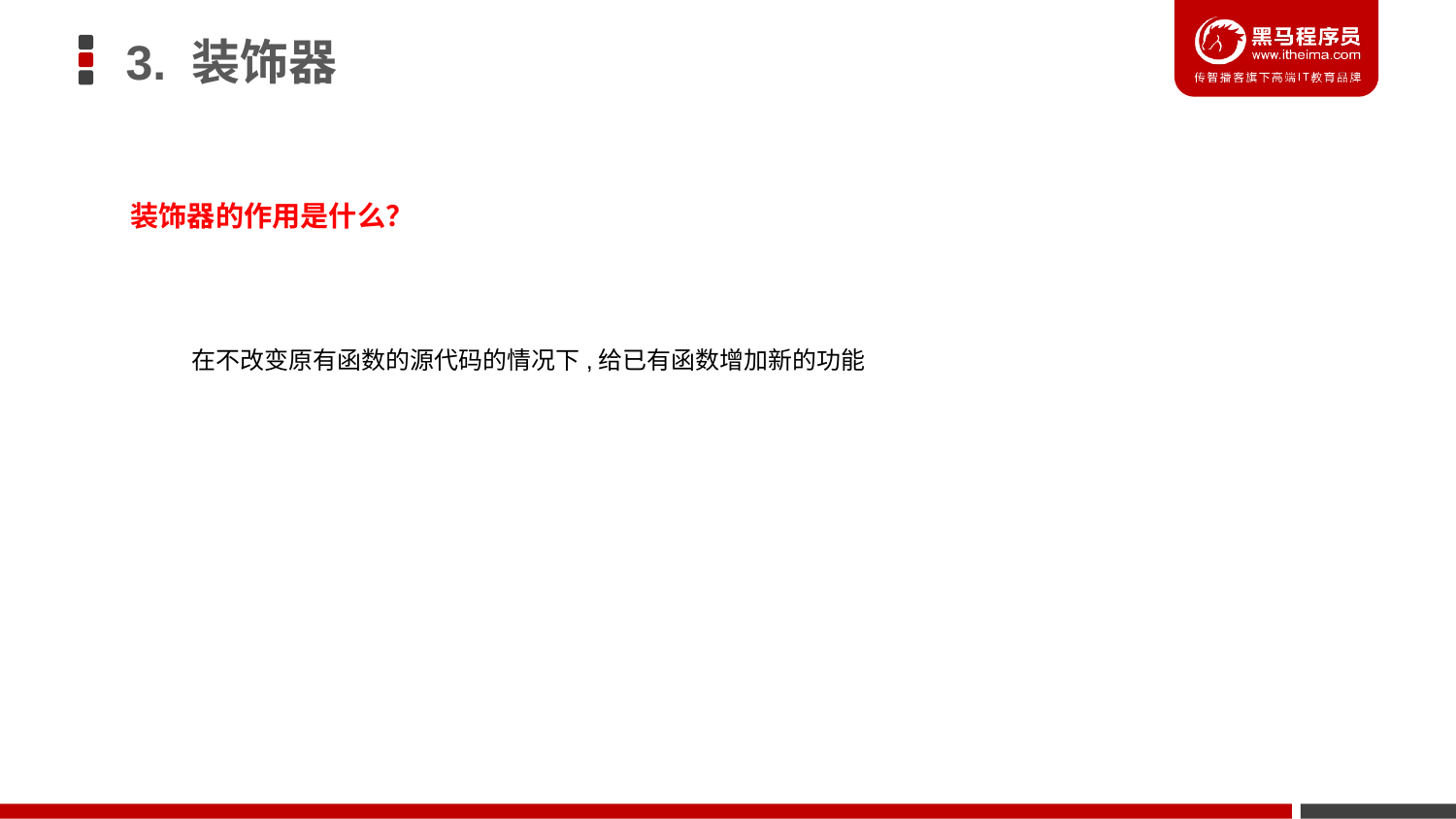

3. 装饰器
装饰器的作用是什么？
在不改变原有函数的源代码的情况下,给已有函数增加新的功能